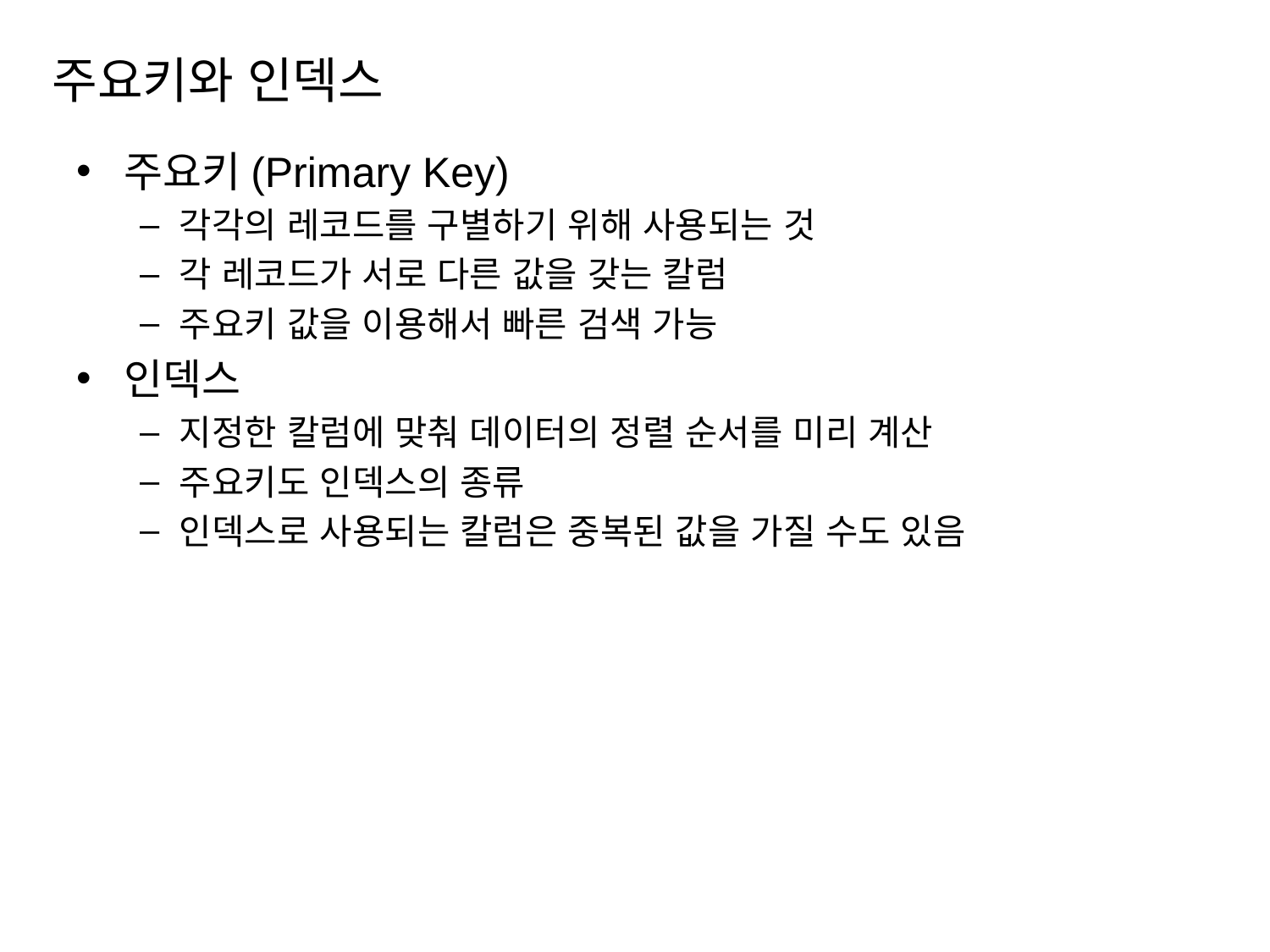

# 주요키와 인덱스
주요키(Primary Key)
각각의 레코드를 구별하기 위해 사용되는 것
각 레코드가 서로 다른 값을 갖는 칼럼
주요키 값을 이용해서 빠른 검색 가능
인덱스
지정한 칼럼에 맞춰 데이터의 정렬 순서를 미리 계산
주요키도 인덱스의 종류
인덱스로 사용되는 칼럼은 중복된 값을 가질 수도 있음